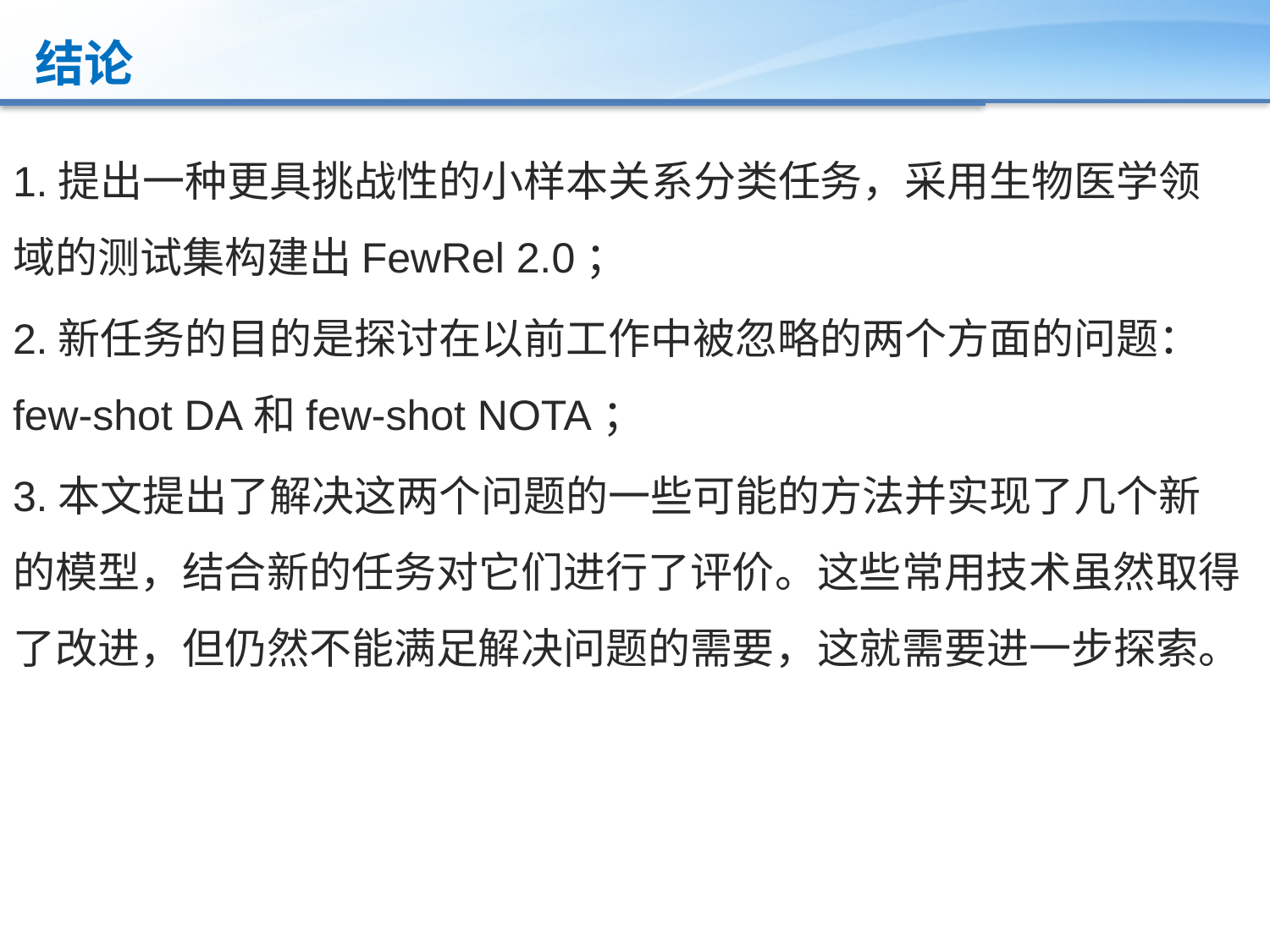

结论
1.提出一种更具挑战性的小样本关系分类任务，采用生物医学领域的测试集构建出FewRel 2.0；
2.新任务的目的是探讨在以前工作中被忽略的两个方面的问题：few-shot DA和few-shot NOTA；
3.本文提出了解决这两个问题的一些可能的方法并实现了几个新的模型，结合新的任务对它们进行了评价。这些常用技术虽然取得了改进，但仍然不能满足解决问题的需要，这就需要进一步探索。